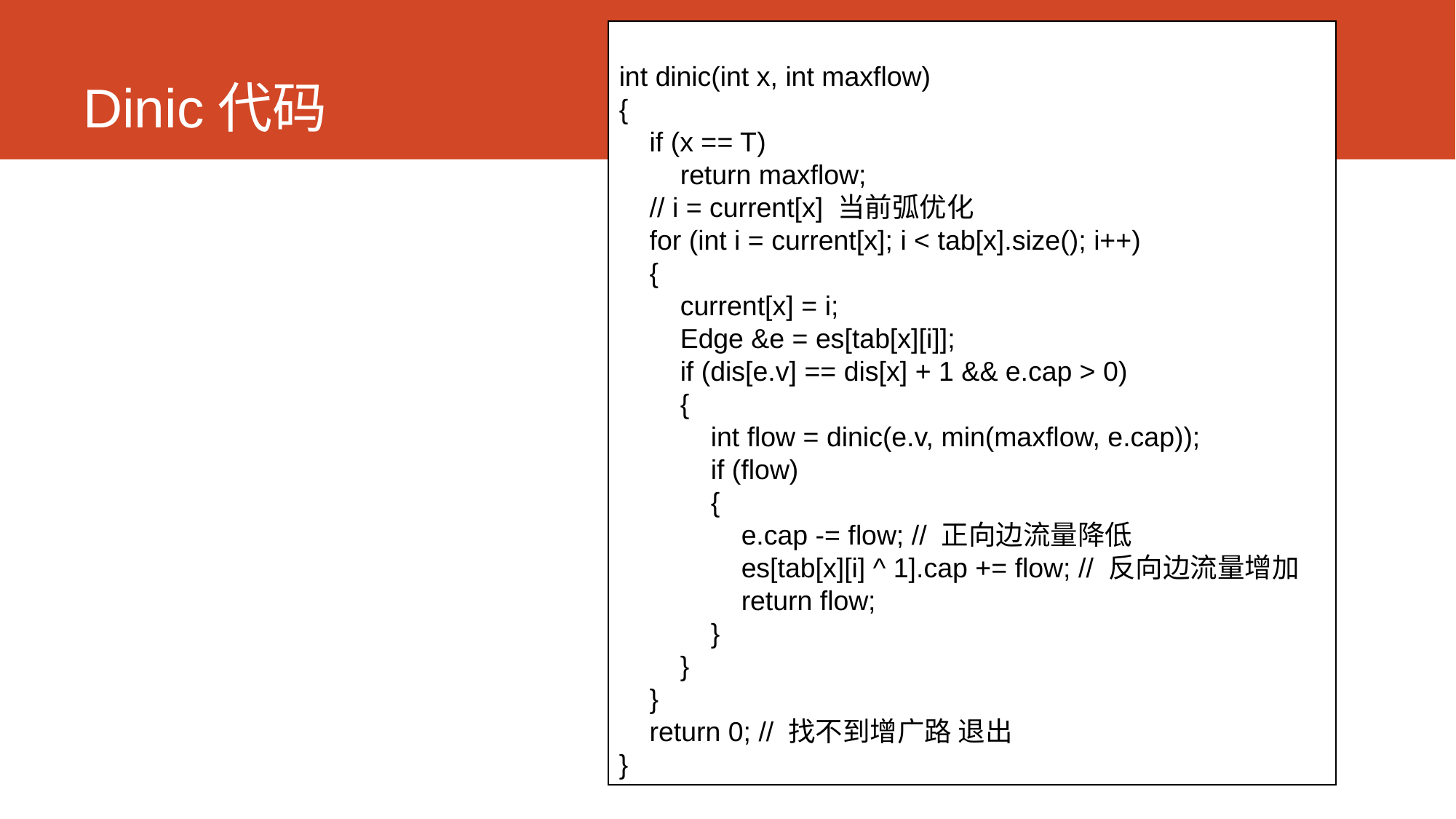

# Dinic代码

int dinic(int x, int maxflow)
{
    if (x == T)
        return maxflow;
    // i = current[x] 当前弧优化
    for (int i = current[x]; i < tab[x].size(); i++)
    {
        current[x] = i;
        Edge &e = es[tab[x][i]];
        if (dis[e.v] == dis[x] + 1 && e.cap > 0)
        {
            int flow = dinic(e.v, min(maxflow, e.cap));
            if (flow)
            {
                e.cap -= flow; // 正向边流量降低
                es[tab[x][i] ^ 1].cap += flow; // 反向边流量增加
                return flow;
            }
        }
    }
    return 0; // 找不到增广路 退出
}